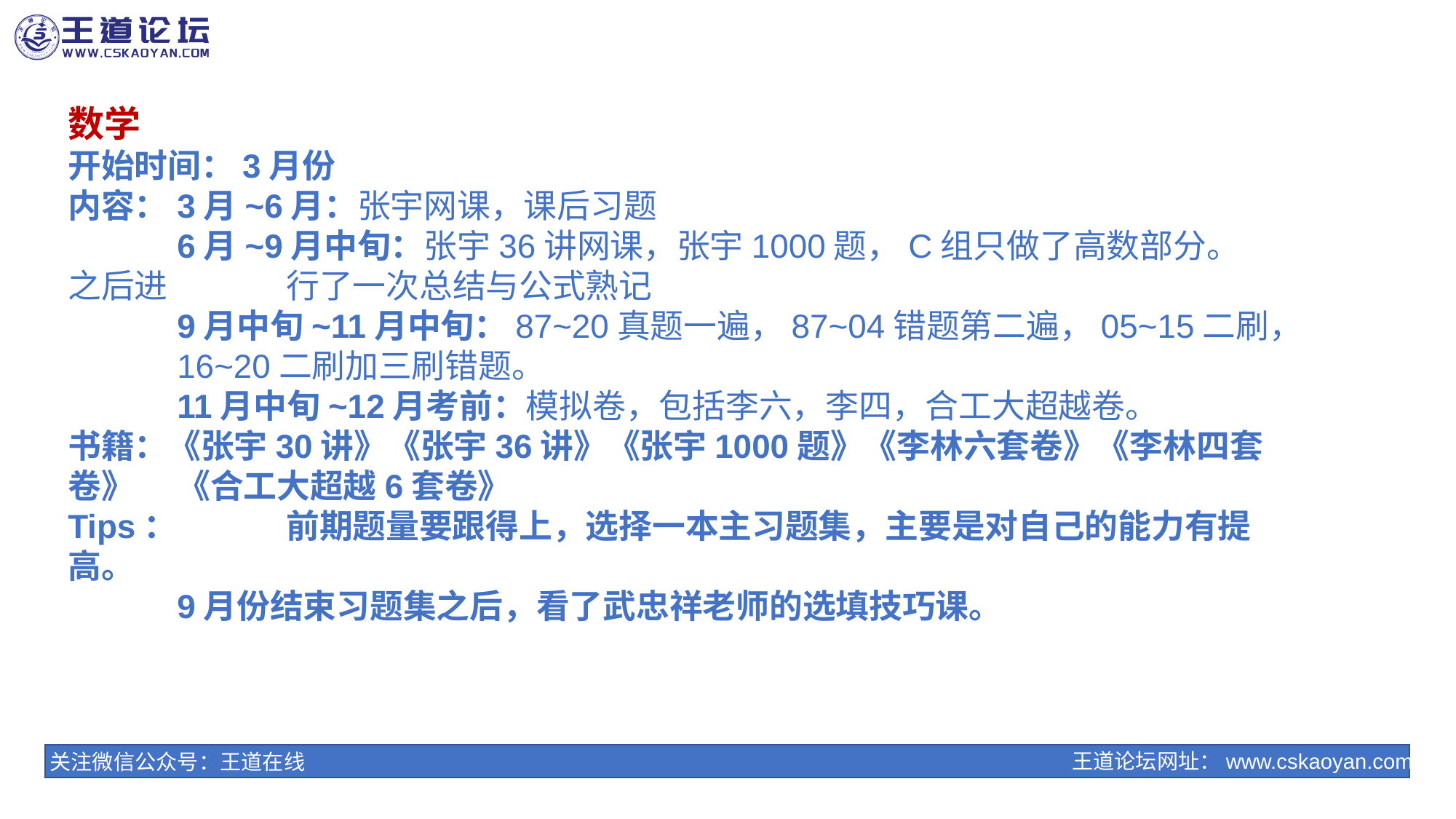

数学
开始时间：3月份
内容：	3月~6月：张宇网课，课后习题
	6月~9月中旬：张宇36讲网课，张宇1000题，C组只做了高数部分。之后进		行了一次总结与公式熟记
	9月中旬~11月中旬：87~20真题一遍，87~04错题第二遍，05~15二刷，	16~20二刷加三刷错题。
	11月中旬~12月考前：模拟卷，包括李六，李四，合工大超越卷。
书籍：《张宇30讲》《张宇36讲》《张宇1000题》《李林六套卷》《李林四套卷》	《合工大超越6套卷》
Tips：	前期题量要跟得上，选择一本主习题集，主要是对自己的能力有提高。
	9月份结束习题集之后，看了武忠祥老师的选填技巧课。

王道论坛网址：www.cskaoyan.com
关注微信公众号：王道在线